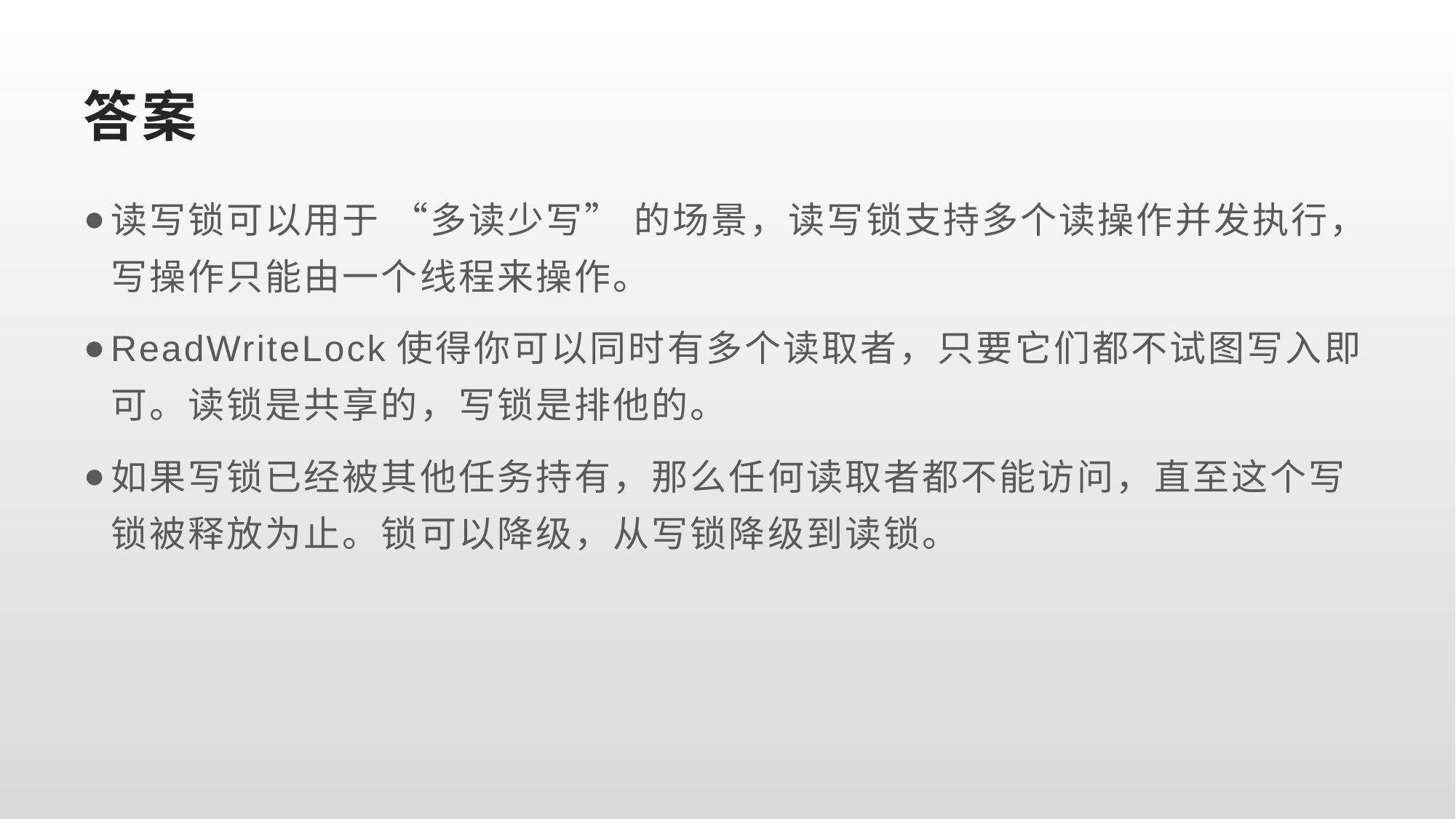

# 答案
读写锁可以用于 “多读少写” 的场景，读写锁支持多个读操作并发执行，写操作只能由一个线程来操作。
ReadWriteLock使得你可以同时有多个读取者，只要它们都不试图写入即可。读锁是共享的，写锁是排他的。
如果写锁已经被其他任务持有，那么任何读取者都不能访问，直至这个写锁被释放为止。锁可以降级，从写锁降级到读锁。